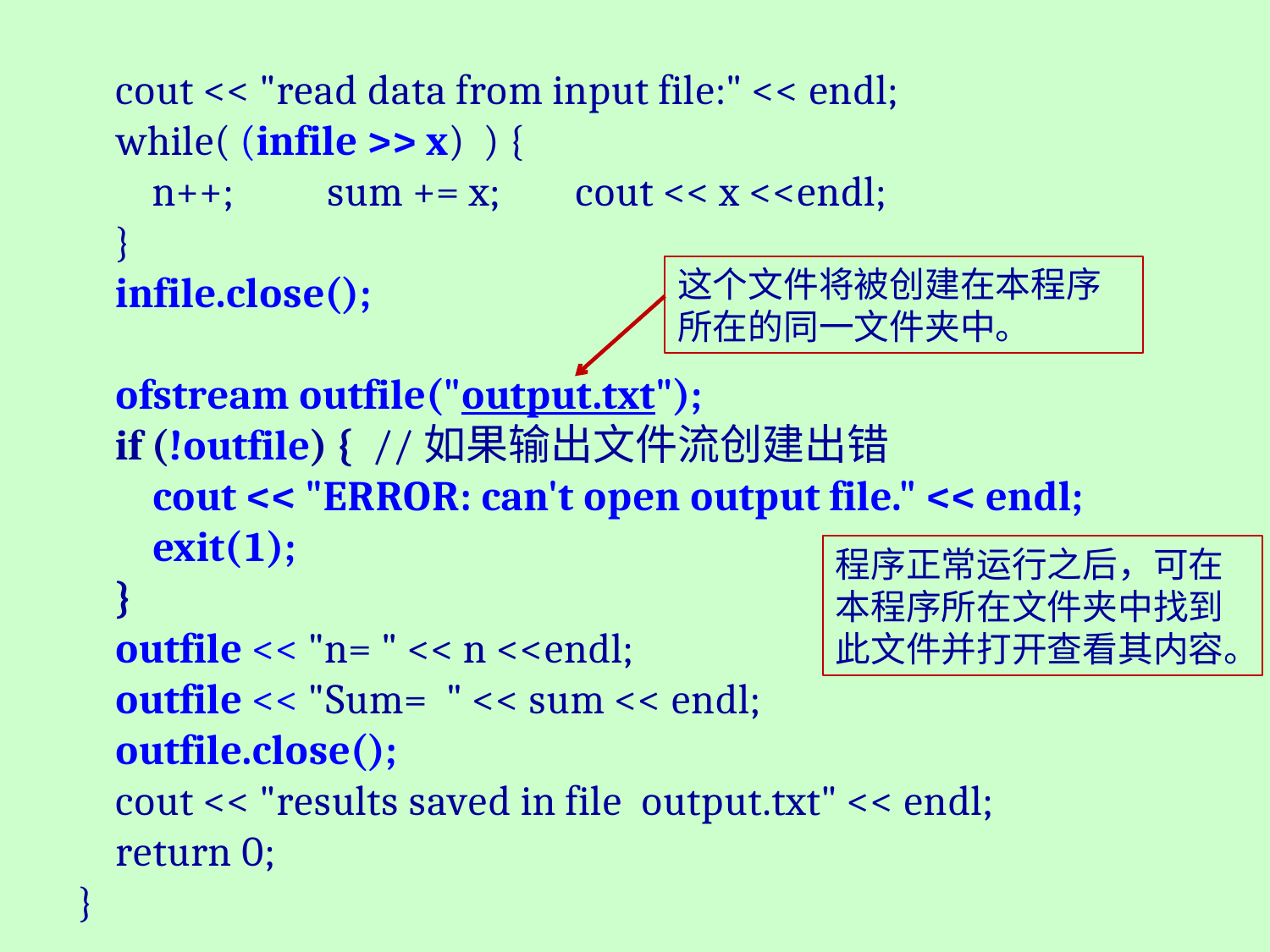

cout << "read data from input file:" << endl;
    while( (infile >> x)  ) {
        n++;	        sum += x;        cout << x <<endl;
    }
    infile.close();

    ofstream outfile("output.txt");
    if (!outfile) {  //如果输出文件流创建出错
        cout << "ERROR: can't open output file." << endl;
        exit(1);
    }
    outfile << "n= " << n <<endl;
    outfile << "Sum=  " << sum << endl;
    outfile.close();
    cout << "results saved in file  output.txt" << endl;
    return 0;
}
这个文件将被创建在本程序所在的同一文件夹中。
程序正常运行之后，可在本程序所在文件夹中找到此文件并打开查看其内容。
79